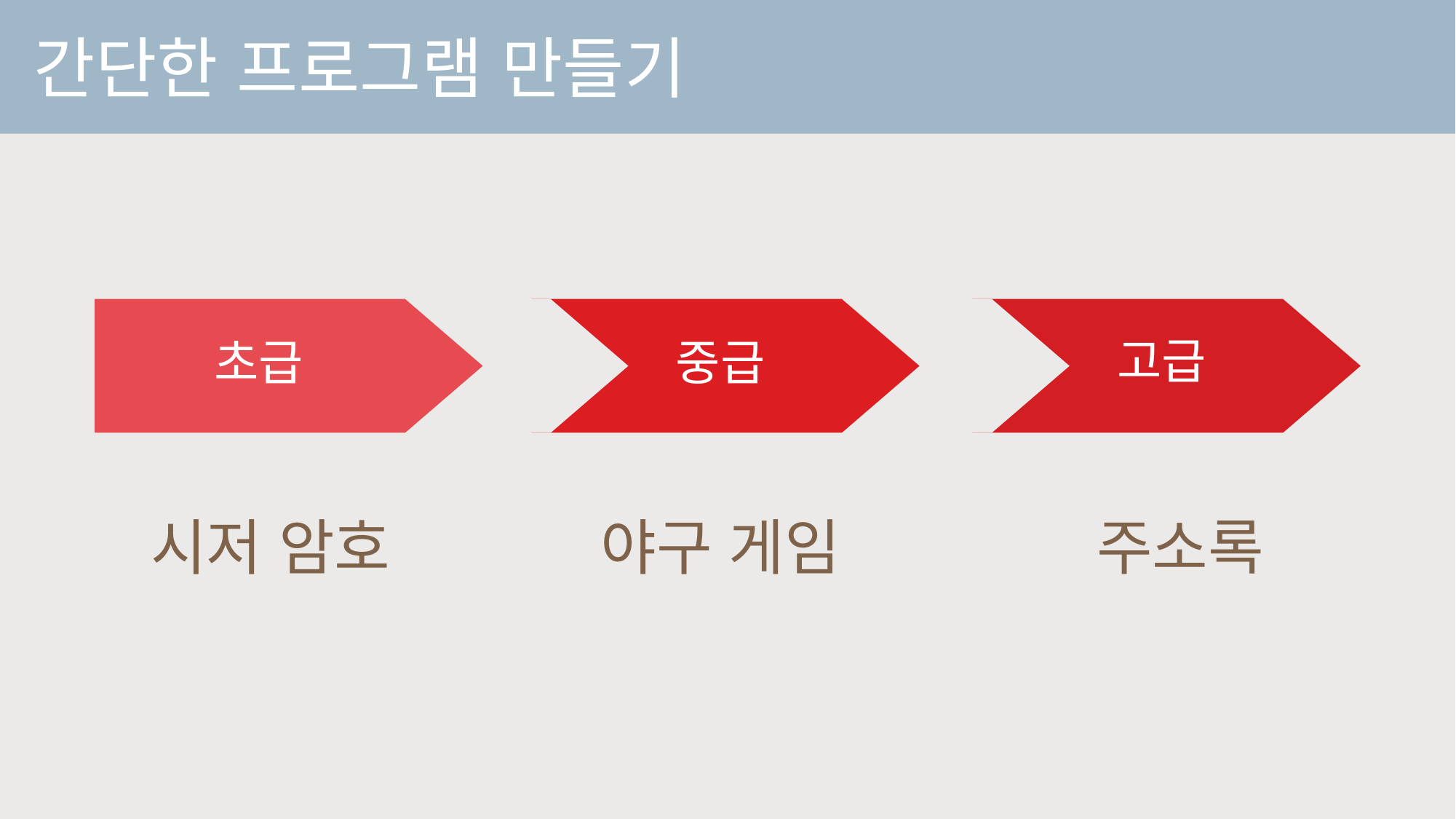

간단한 프로그램 만들기

초급

고급

중급
시저 암호
야구 게임
주소록